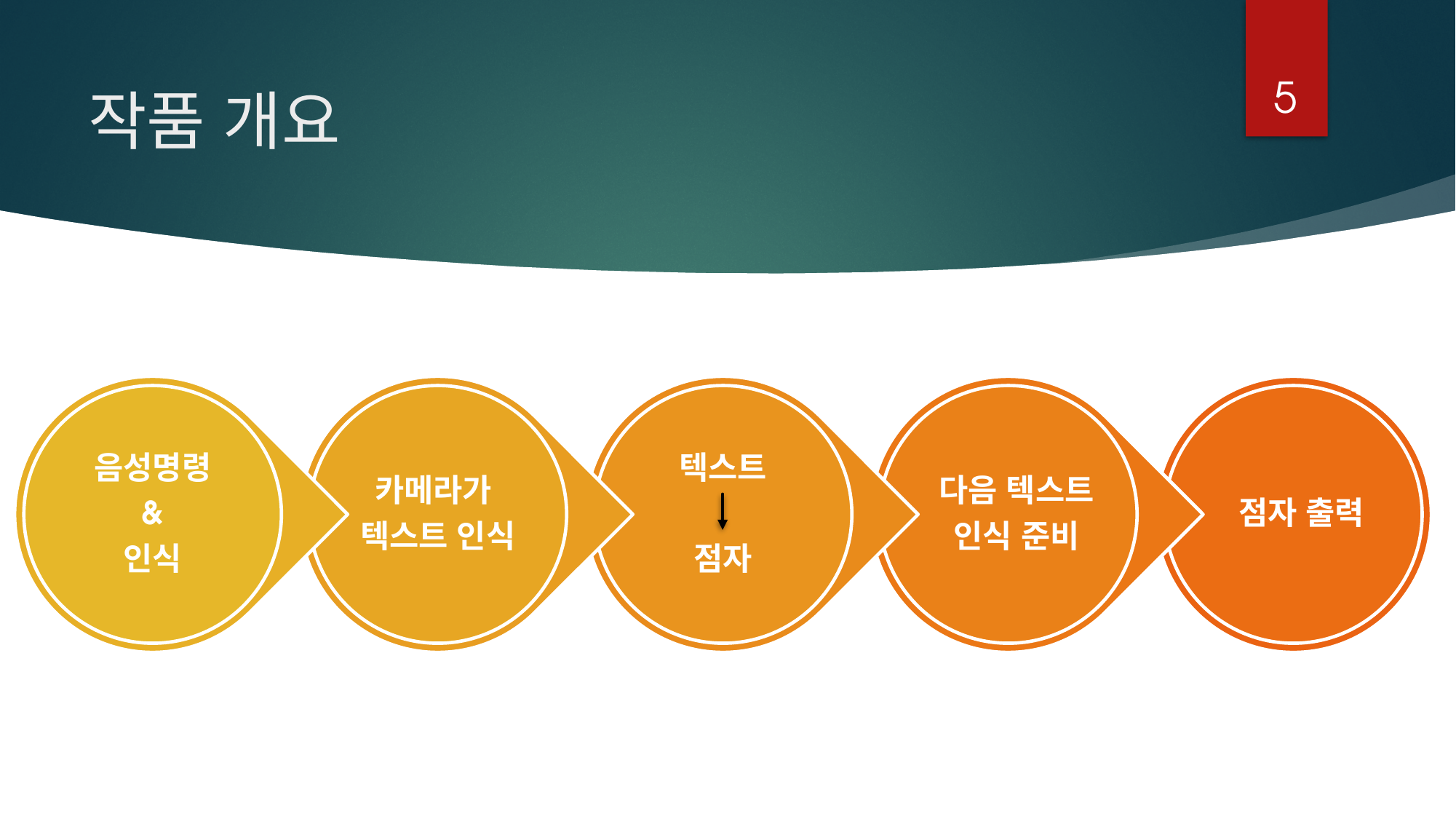

5
# 작품 개요

 점자 출력
 다음 텍스트
 인식 준비
텍스트

점자
카메라가
텍스트 인식
음성명령
&
인식